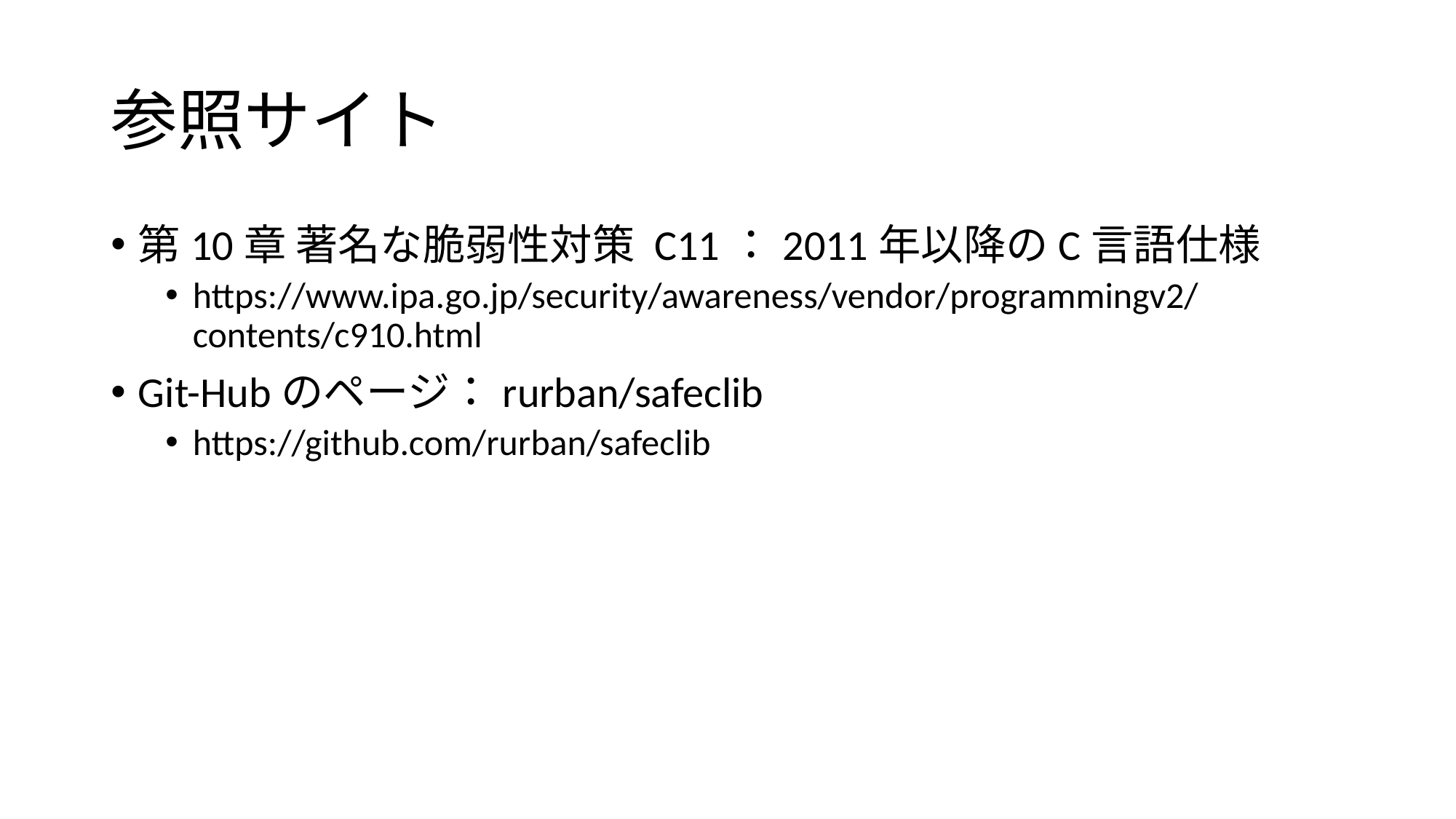

# 参照サイト
第10章 著名な脆弱性対策 C11：2011年以降のC言語仕様
https://www.ipa.go.jp/security/awareness/vendor/programmingv2/contents/c910.html
Git-Hubのページ：rurban/safeclib
https://github.com/rurban/safeclib